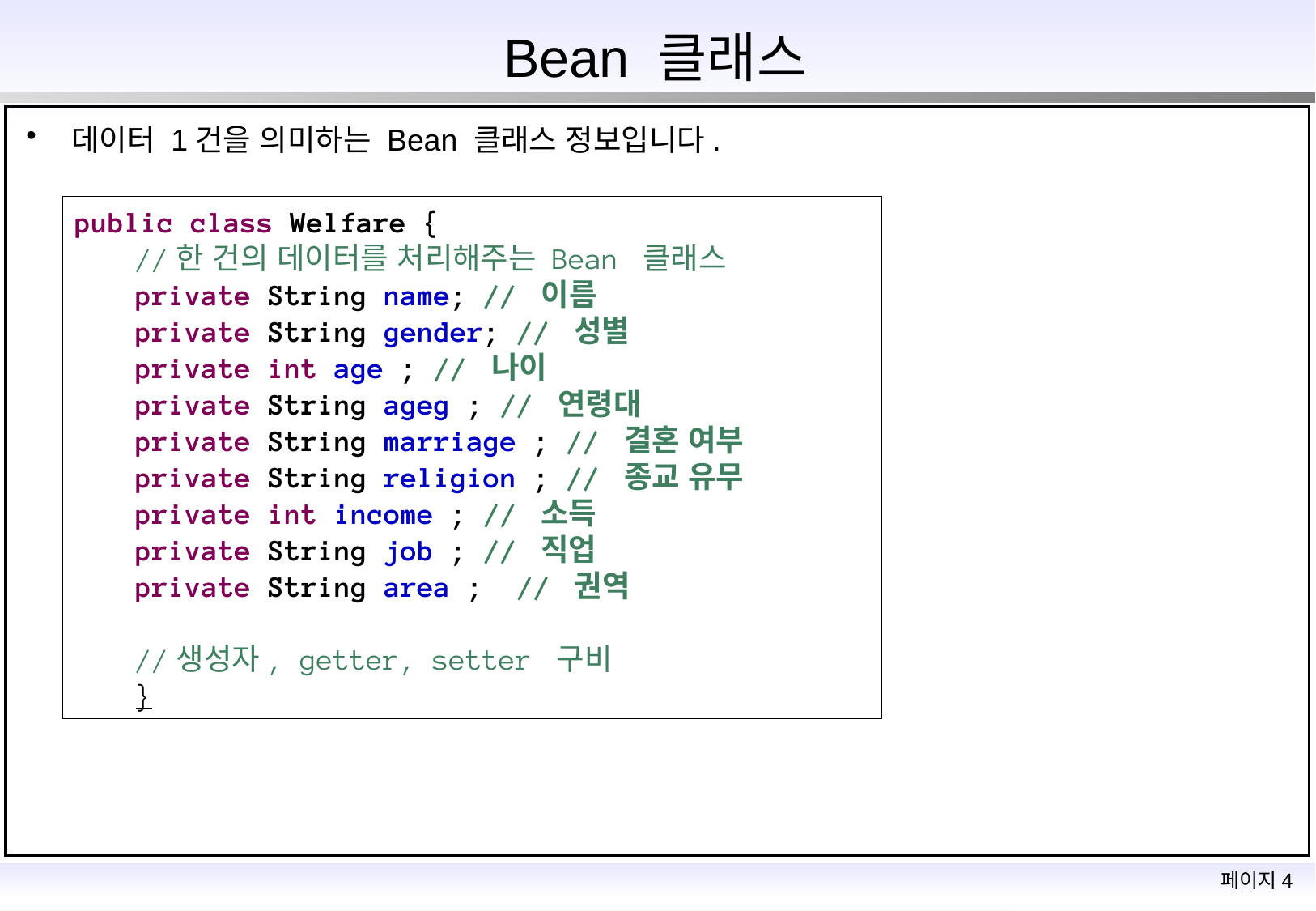

# Bean 클래스
데이터 1건을 의미하는 Bean 클래스 정보입니다.
public class Welfare {
//한 건의 데이터를 처리해주는 Bean 클래스
private String name; // 이름
private String gender; // 성별
private int age ; // 나이
private String ageg ; // 연령대
private String marriage ; // 결혼 여부
private String religion ; // 종교 유무
private int income ; // 소득
private String job ; // 직업
private String area ;  // 권역

//생성자, getter, setter 구비
}